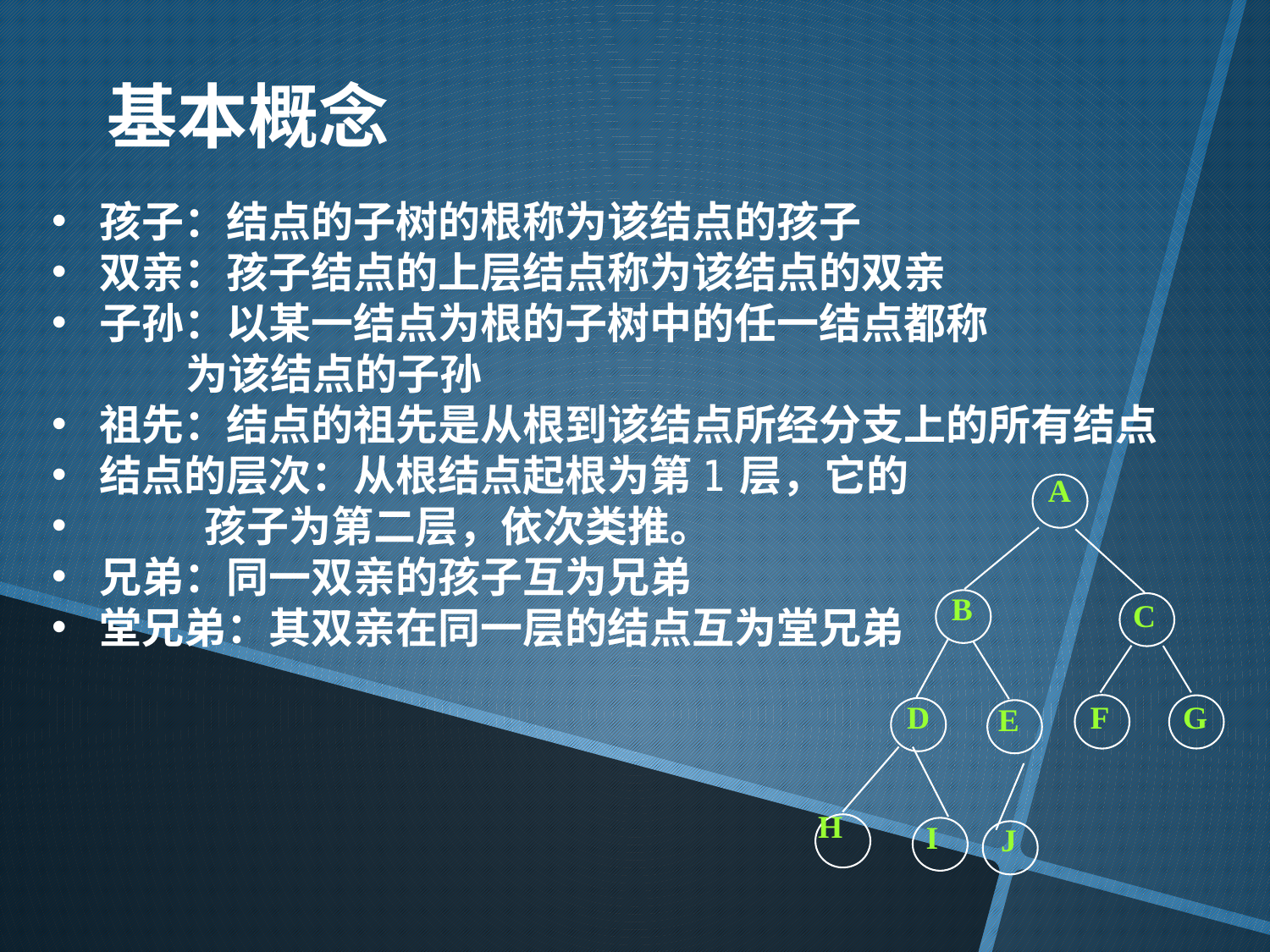

基本概念
孩子：结点的子树的根称为该结点的孩子
双亲：孩子结点的上层结点称为该结点的双亲
子孙：以某一结点为根的子树中的任一结点都称
             为该结点的子孙
祖先：结点的祖先是从根到该结点所经分支上的所有结点
结点的层次：从根结点起根为第1层，它的
          孩子为第二层，依次类推。
兄弟：同一双亲的孩子互为兄弟
堂兄弟：其双亲在同一层的结点互为堂兄弟

A

B
C

D
F
G
E

H
I
J